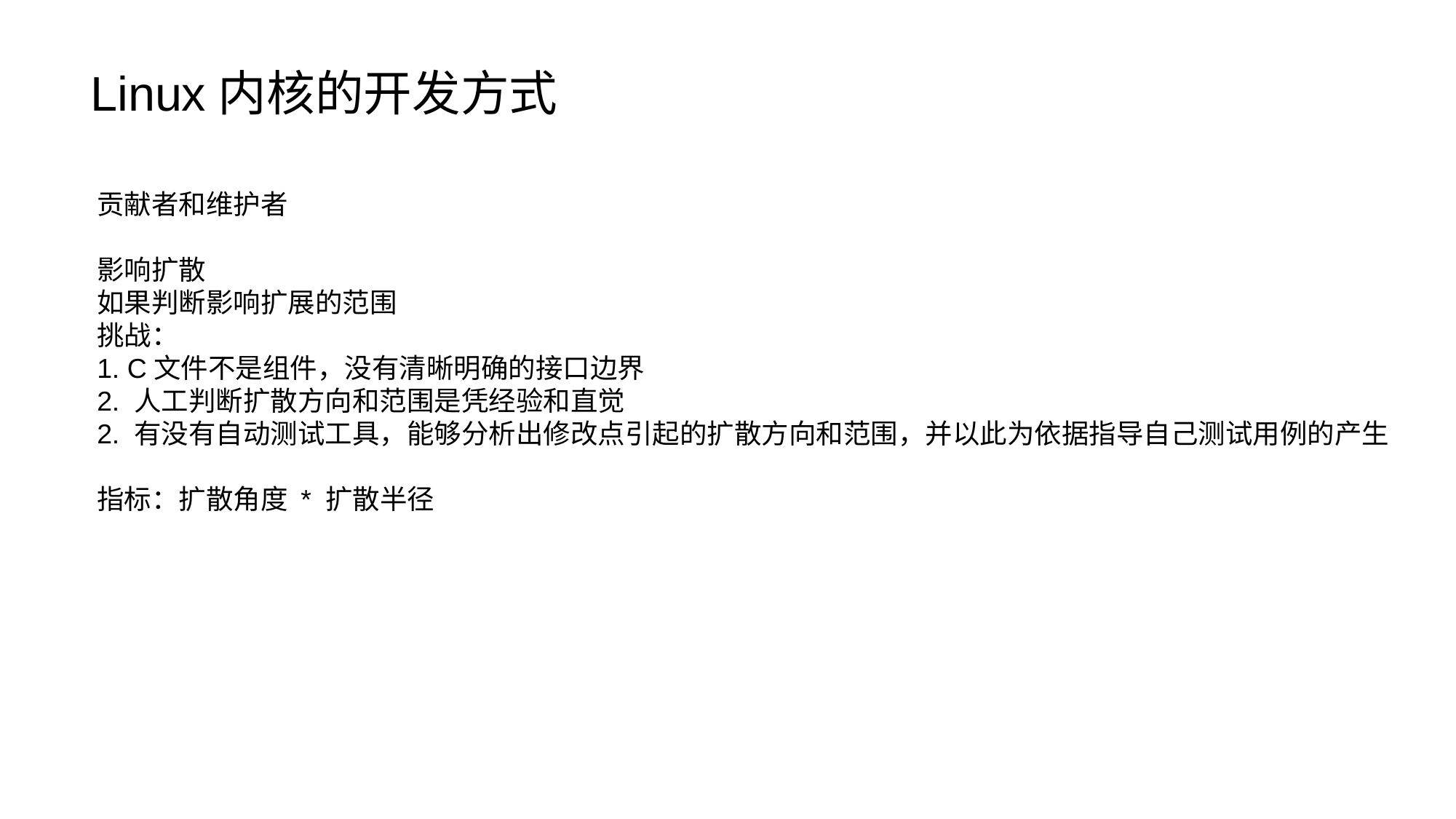

Linux内核的开发方式
贡献者和维护者

影响扩散
如果判断影响扩展的范围
挑战：
1. C文件不是组件，没有清晰明确的接口边界
2. 人工判断扩散方向和范围是凭经验和直觉
2. 有没有自动测试工具，能够分析出修改点引起的扩散方向和范围，并以此为依据指导自己测试用例的产生

指标：扩散角度 * 扩散半径